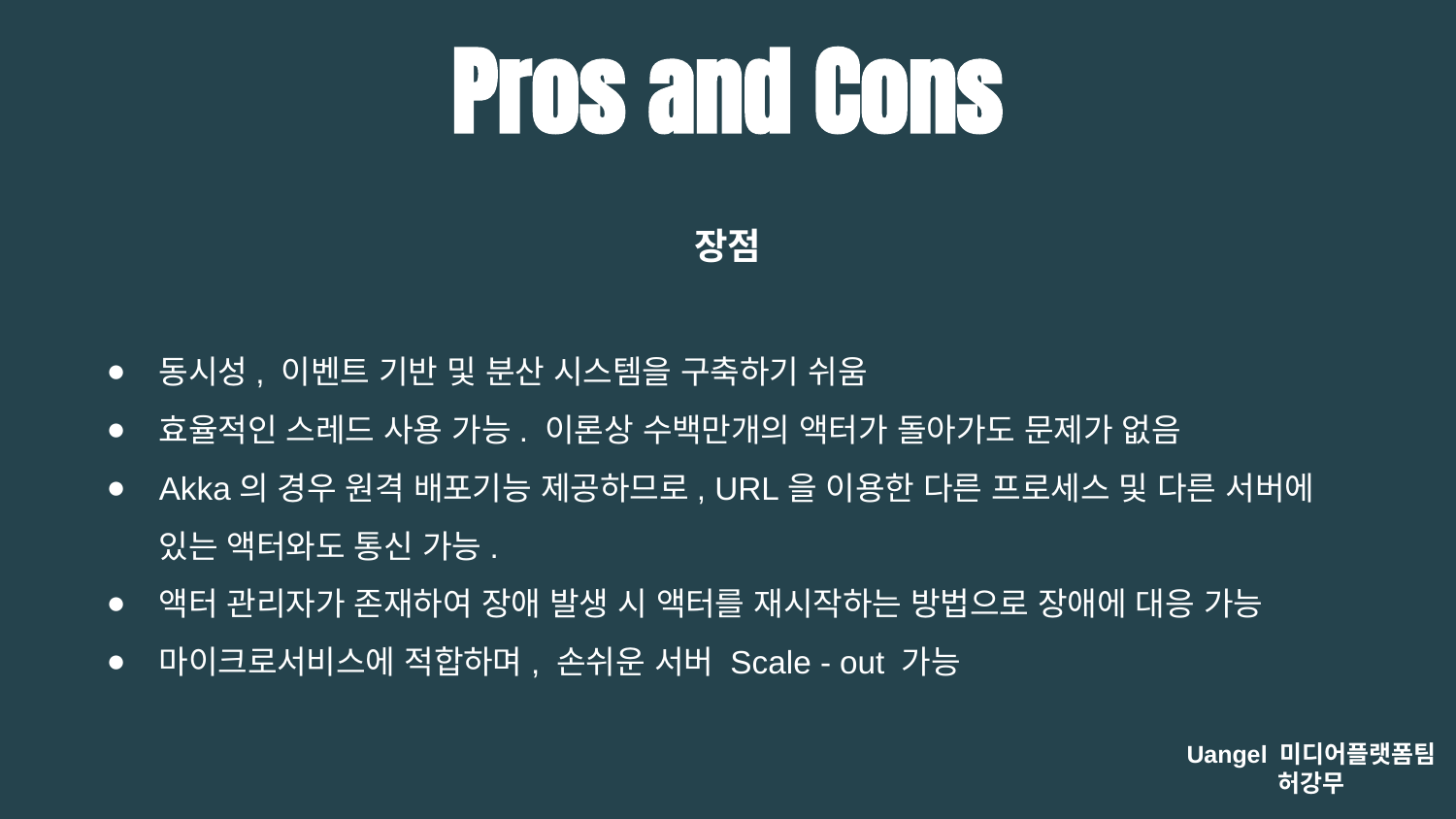

Pros and Cons
장점

동시성, 이벤트 기반 및 분산 시스템을 구축하기 쉬움
효율적인 스레드 사용 가능. 이론상 수백만개의 액터가 돌아가도 문제가 없음
Akka의 경우 원격 배포기능 제공하므로, URL을 이용한 다른 프로세스 및 다른 서버에 있는 액터와도 통신 가능.
액터 관리자가 존재하여 장애 발생 시 액터를 재시작하는 방법으로 장애에 대응 가능
마이크로서비스에 적합하며, 손쉬운 서버 Scale - out 가능
Uangel 미디어플랫폼팀
허강무